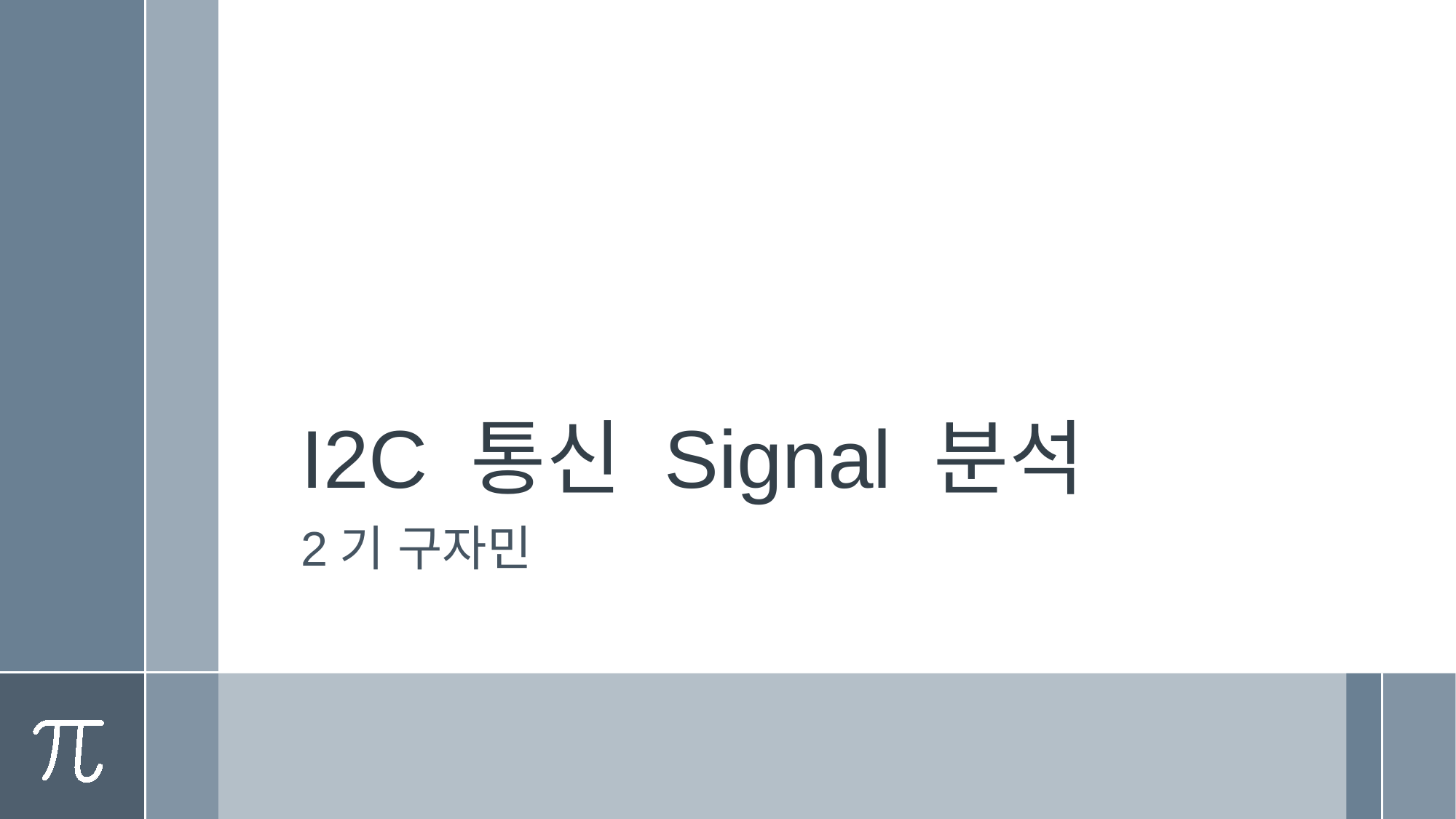

# I2C 통신 Signal 분석
2기 구자민